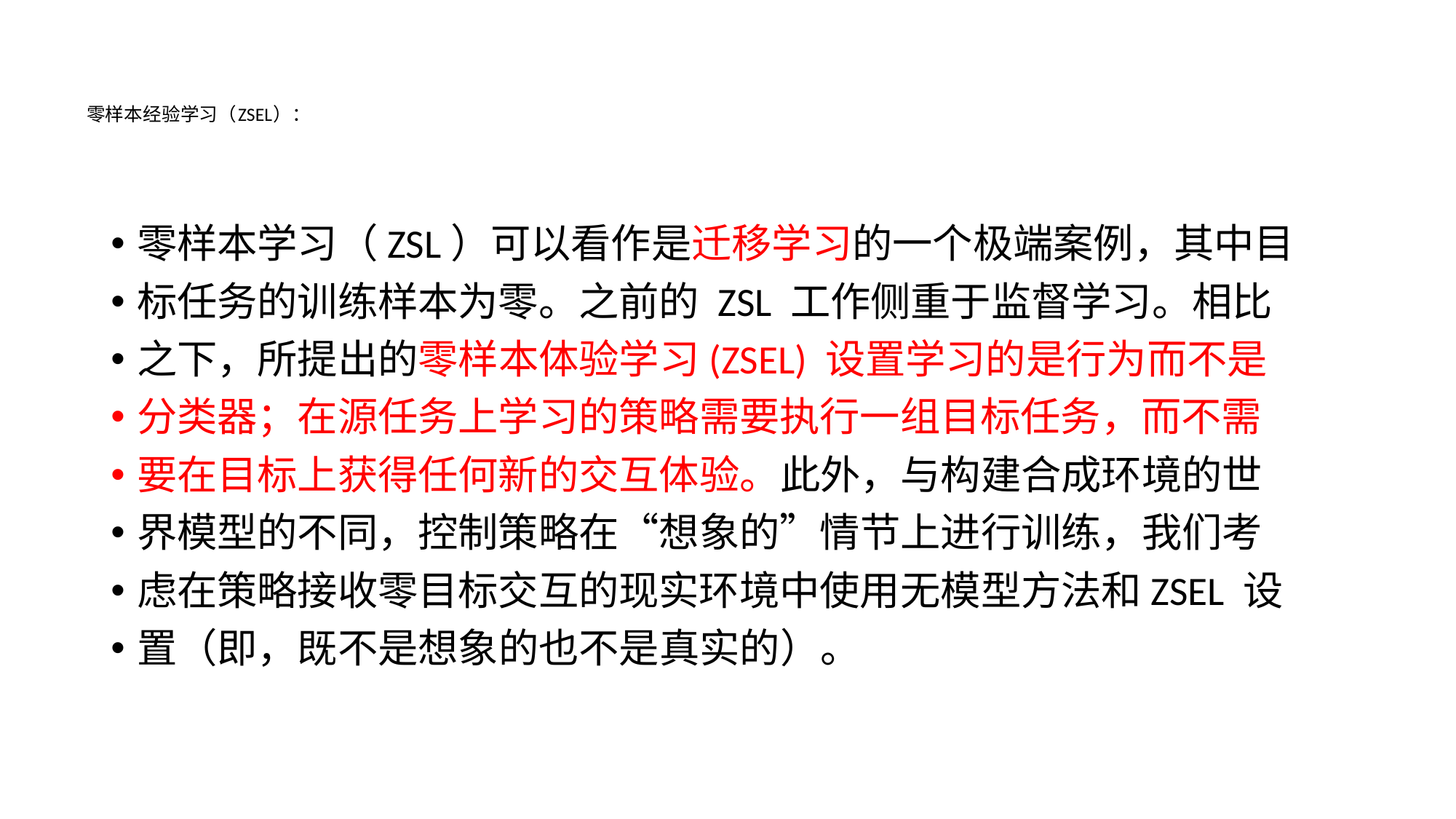

# 零样本经验学习（ZSEL）：
零样本学习（ZSL）可以看作是迁移学习的一个极端案例，其中目
标任务的训练样本为零。之前的 ZSL 工作侧重于监督学习。相比
之下，所提出的零样本体验学习(ZSEL) 设置学习的是行为而不是
分类器；在源任务上学习的策略需要执行一组目标任务，而不需
要在目标上获得任何新的交互体验。此外，与构建合成环境的世
界模型的不同，控制策略在“想象的”情节上进行训练，我们考
虑在策略接收零目标交互的现实环境中使用无模型方法和ZSEL 设
置（即，既不是想象的也不是真实的）。